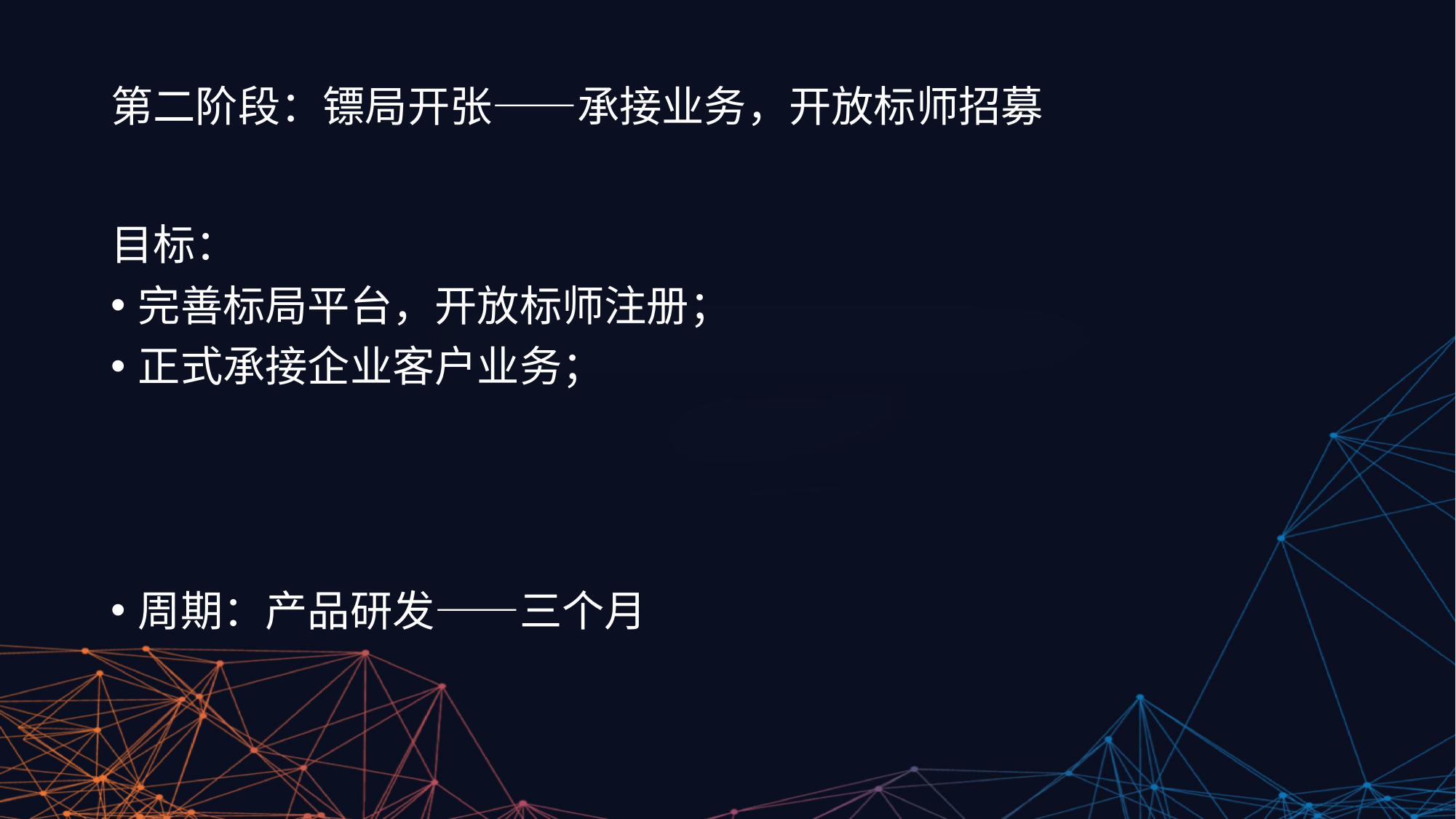

# 第二阶段：镖局开张——承接业务，开放标师招募
目标：
完善标局平台，开放标师注册；
正式承接企业客户业务；

周期：产品研发——三个月